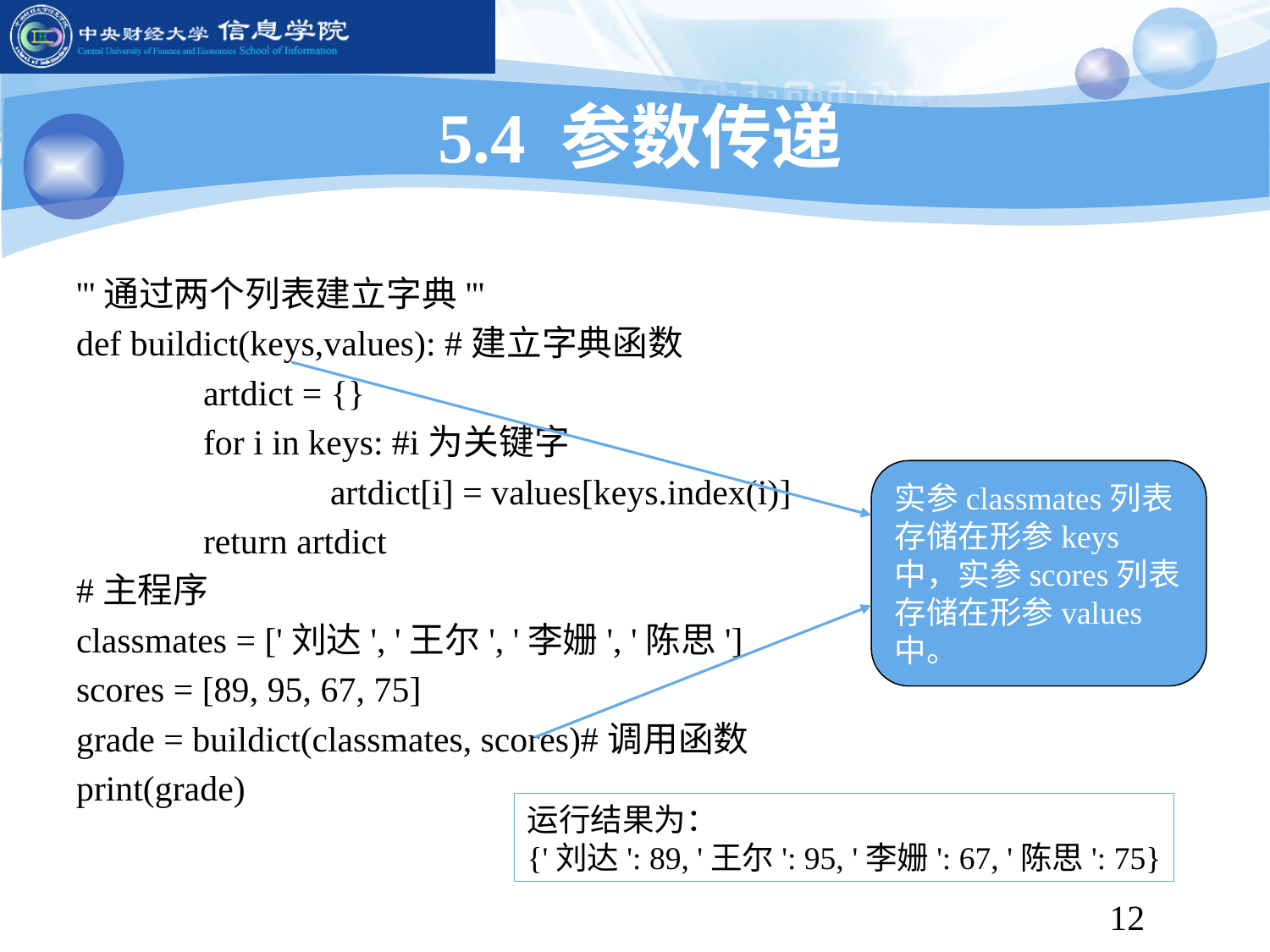

# 5.4 参数传递
'''通过两个列表建立字典'''
def buildict(keys,values): #建立字典函数
	artdict = {}
	for i in keys: #i为关键字
		artdict[i] = values[keys.index(i)]
	return artdict
#主程序
classmates = ['刘达', '王尔', '李姗', '陈思']
scores = [89, 95, 67, 75]
grade = buildict(classmates, scores)#调用函数
print(grade)

实参classmates列表存储在形参keys中，实参scores列表存储在形参values中。
运行结果为：
{'刘达': 89, '王尔': 95, '李姗': 67, '陈思': 75}